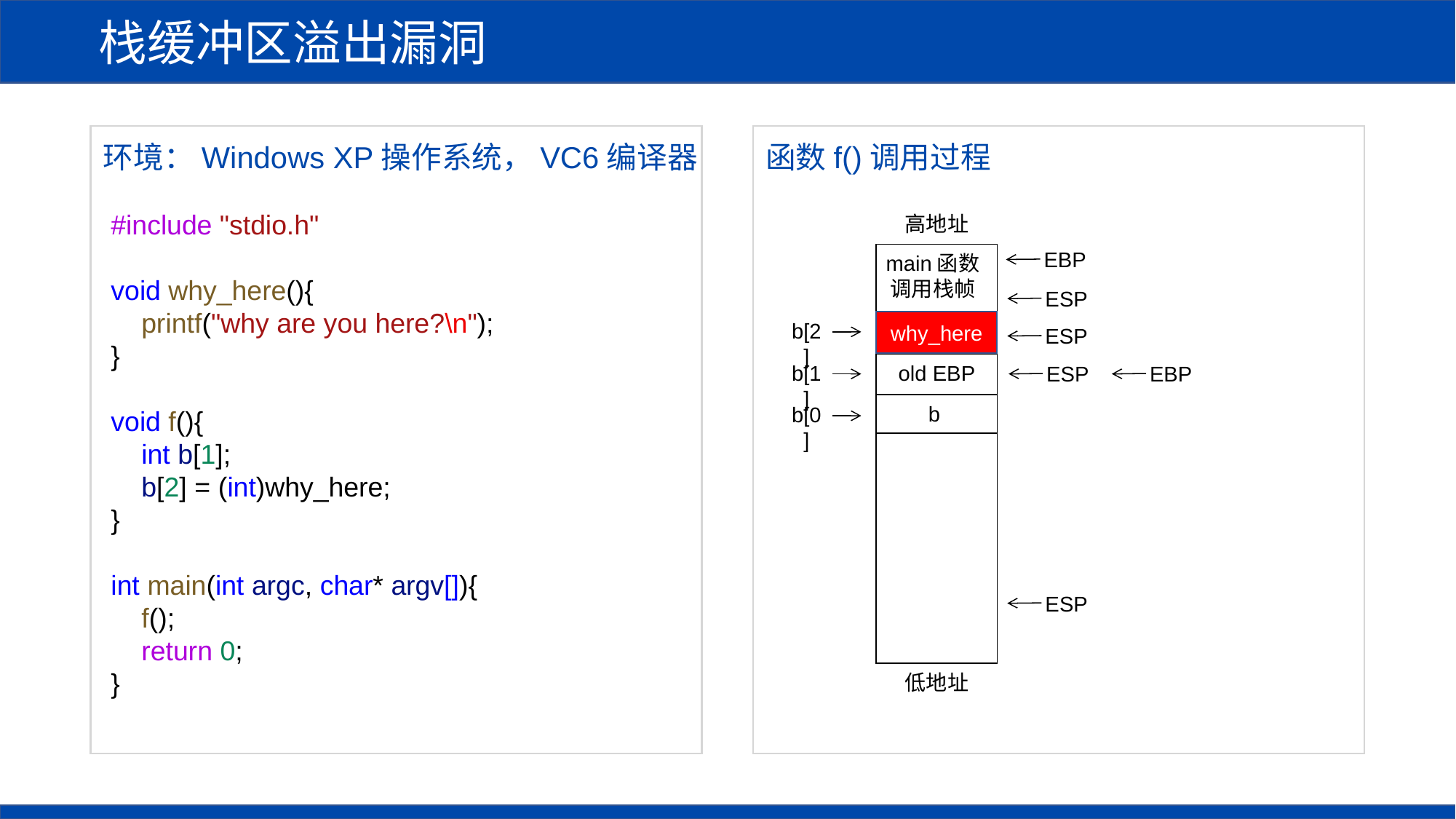

栈缓冲区溢出漏洞

#include "stdio.h"
void why_here(){
    printf("why are you here?\n");
}
void f(){
    int b[1];
    b[2] = (int)why_here;
}
int main(int argc, char* argv[]){
    f();
    return 0;
}
环境：Windows XP操作系统，VC6编译器
函数f()调用过程
高地址
EBP

main函数调用栈帧
ESP
why_here
b[2]
返回地址
ESP
b[1]
old EBP
ESP
EBP
b
b[0]
ESP
低地址